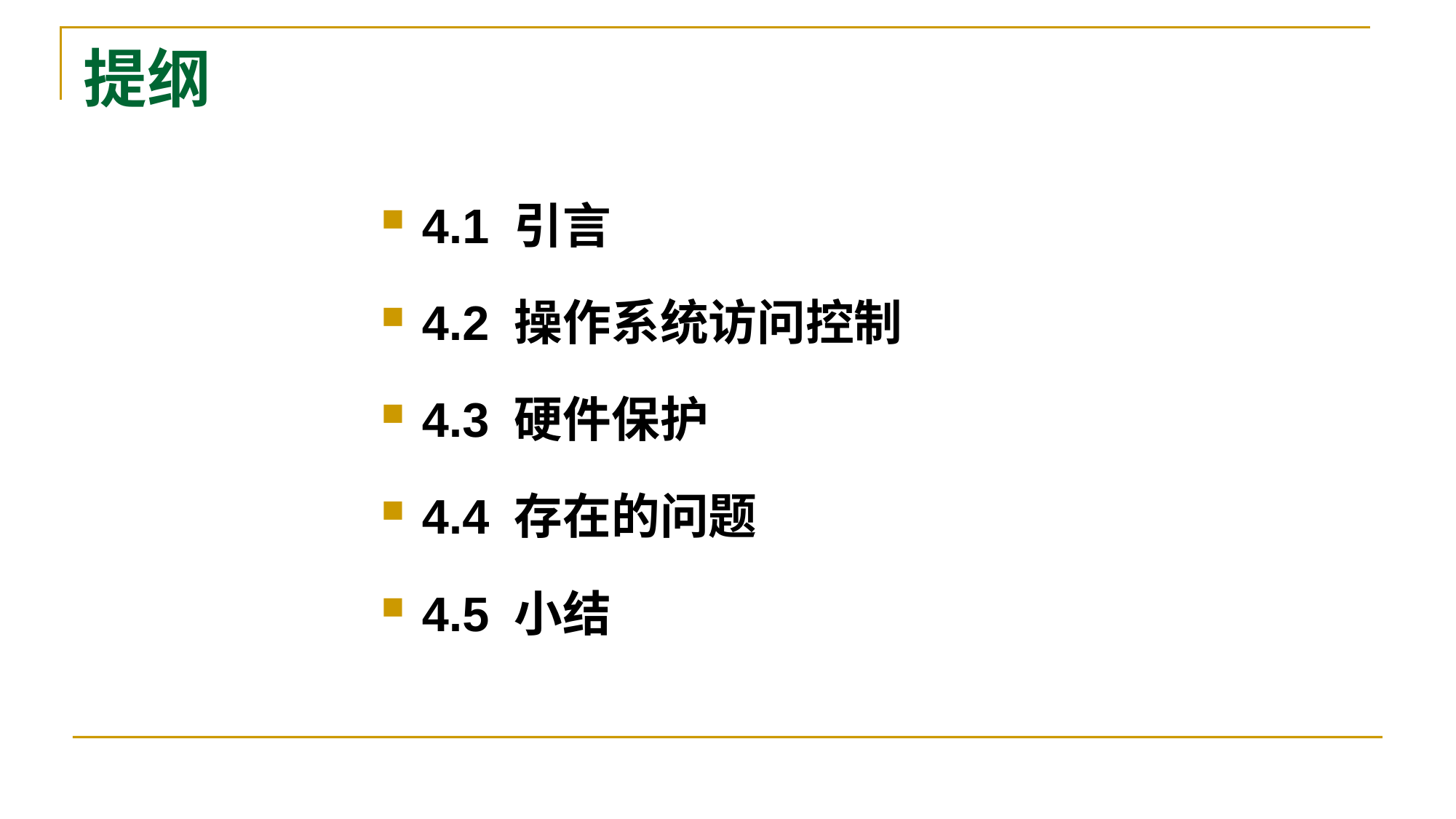

# 提纲
4.1 引言
4.2 操作系统访问控制
4.3 硬件保护
4.4 存在的问题
4.5 小结